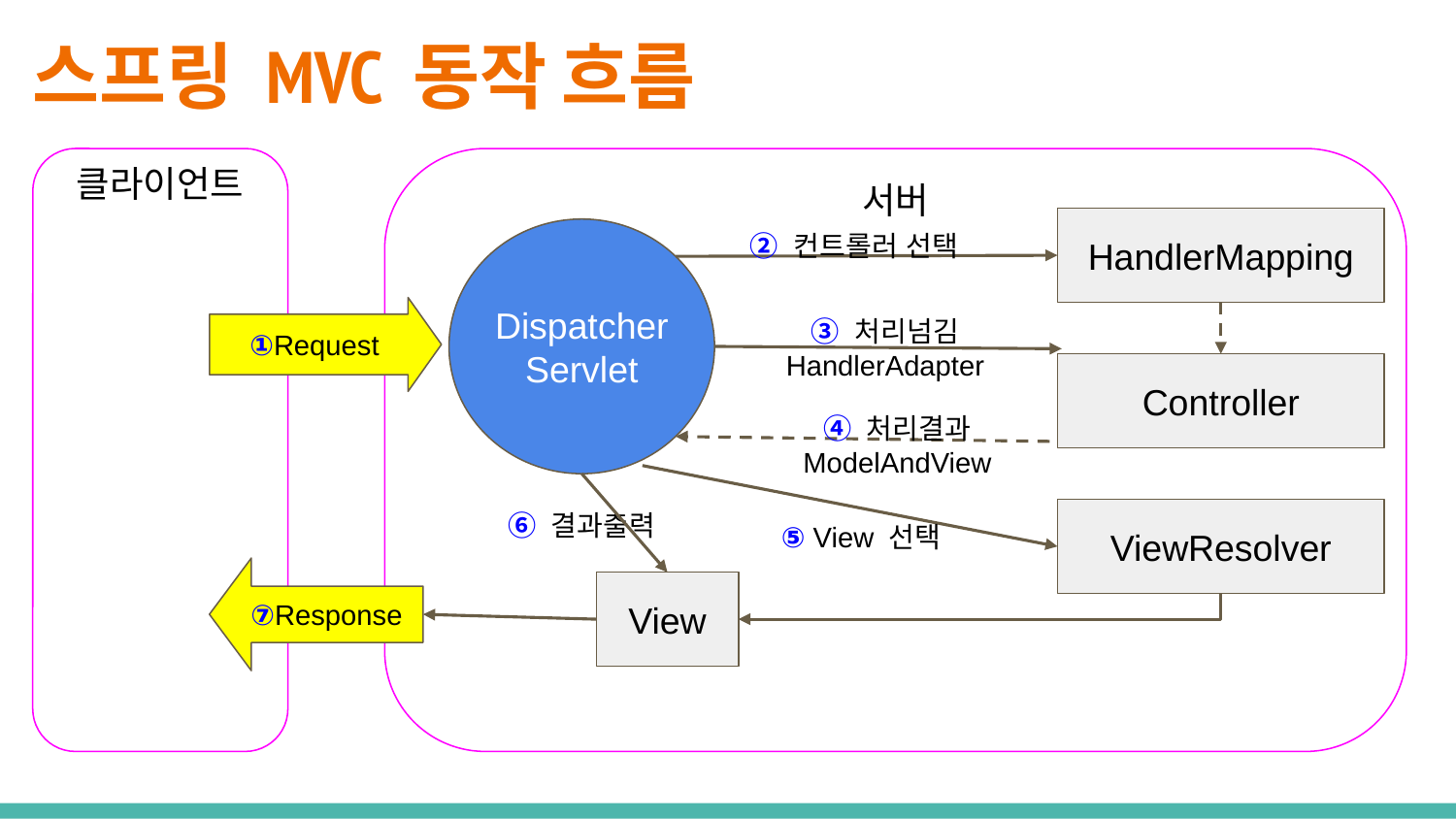

# 스프링 MVC 동작 흐름
클라이언트
서버
HandlerMapping
② 컨트롤러 선택
Dispatcher
Servlet
①Request
③ 처리넘김
HandlerAdapter
Controller
④ 처리결과
ModelAndView
⑥ 결과출력
ViewResolver
⑤ View 선택
⑦Response
View